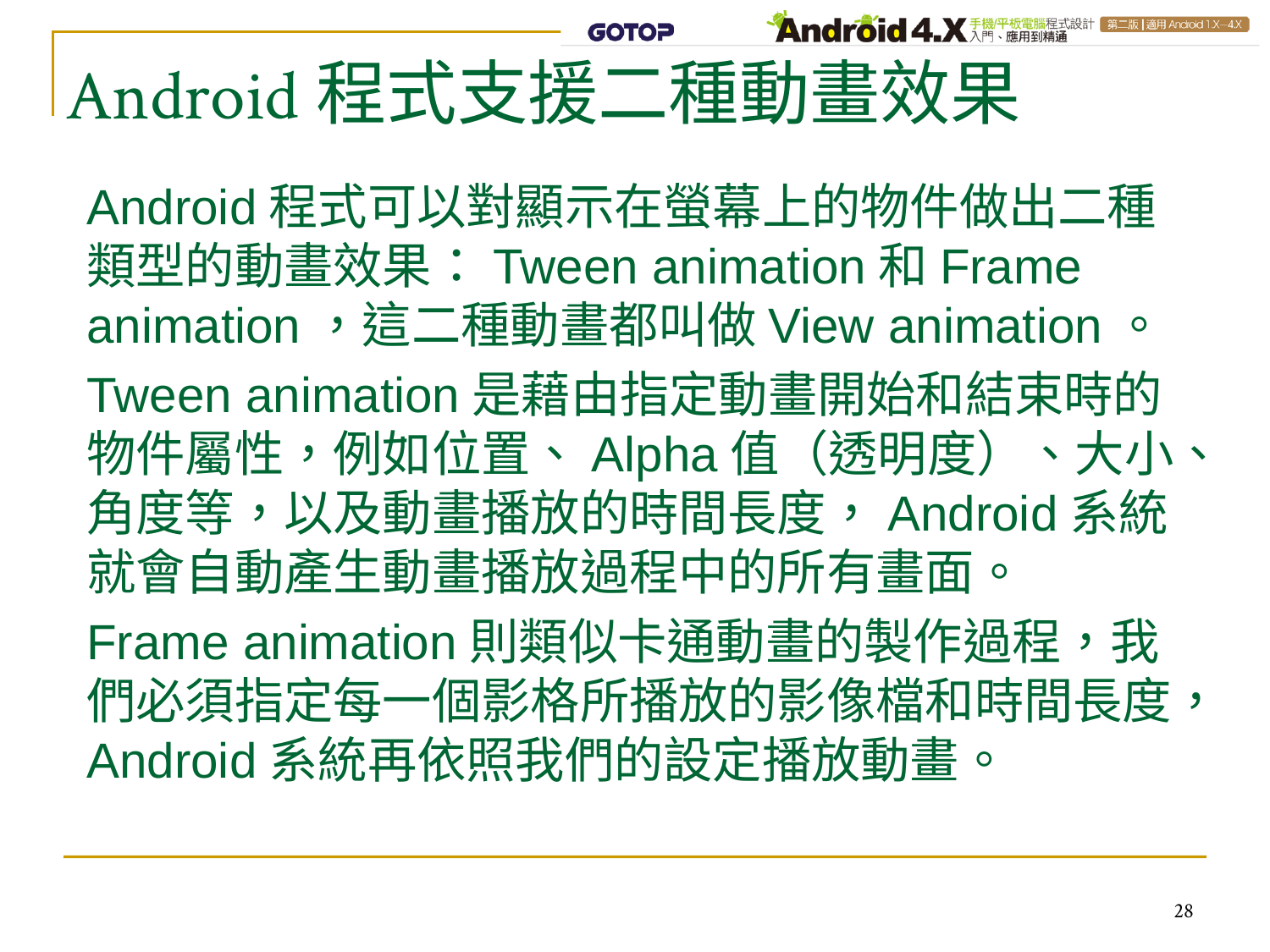

# Android程式支援二種動畫效果
Android程式可以對顯示在螢幕上的物件做出二種類型的動畫效果：Tween animation和Frame animation，這二種動畫都叫做View animation。
Tween animation是藉由指定動畫開始和結束時的物件屬性，例如位置、Alpha值（透明度）、大小、角度等，以及動畫播放的時間長度，Android系統就會自動產生動畫播放過程中的所有畫面。
Frame animation則類似卡通動畫的製作過程，我們必須指定每一個影格所播放的影像檔和時間長度，Android系統再依照我們的設定播放動畫。
28